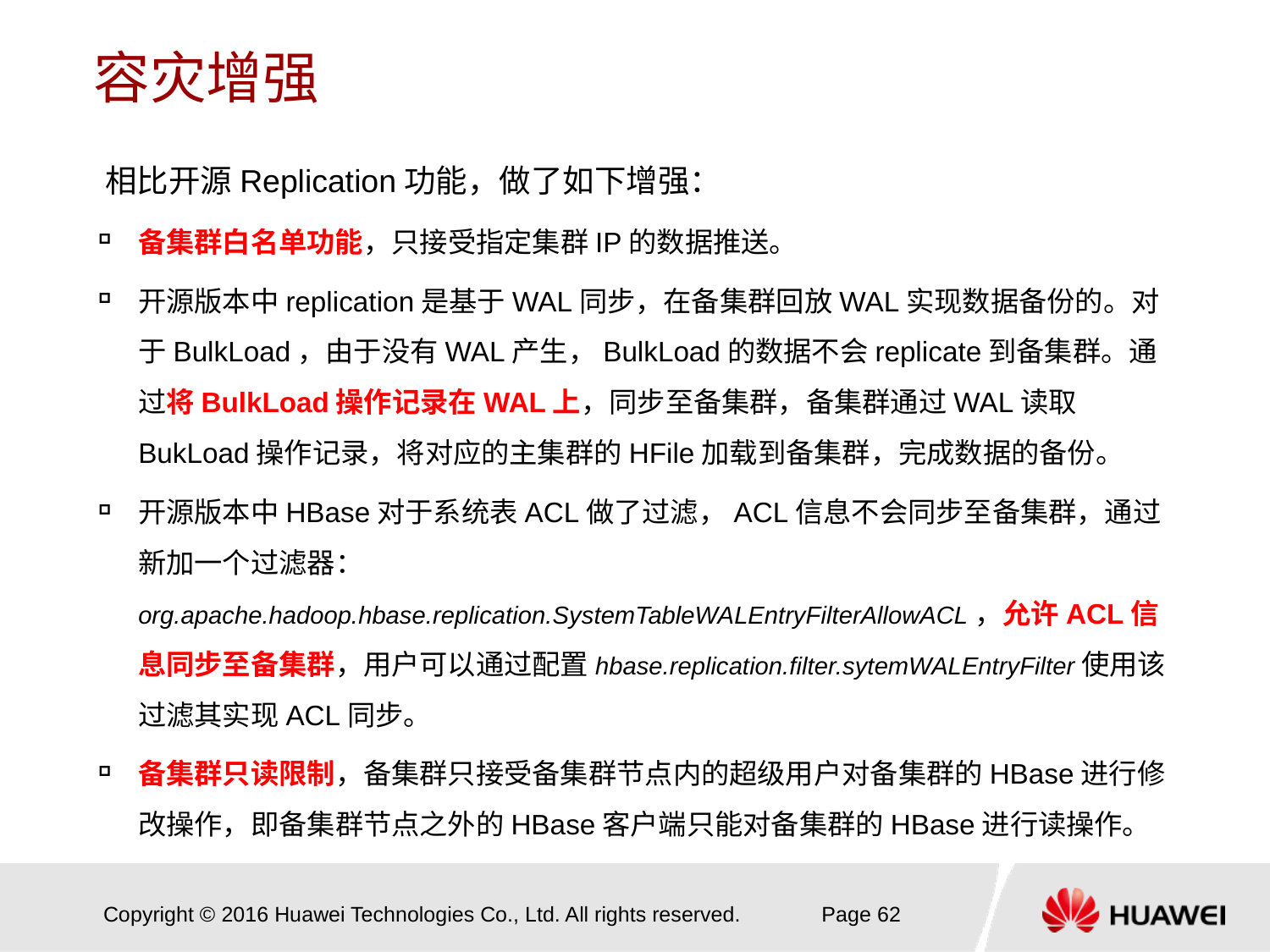

# 容灾增强
相比开源Replication功能，做了如下增强：
备集群白名单功能，只接受指定集群IP的数据推送。
开源版本中replication是基于WAL同步，在备集群回放WAL实现数据备份的。对于BulkLoad，由于没有WAL产生，BulkLoad的数据不会replicate到备集群。通过将BulkLoad操作记录在WAL上，同步至备集群，备集群通过WAL读取BukLoad操作记录，将对应的主集群的HFile加载到备集群，完成数据的备份。
开源版本中HBase对于系统表ACL做了过滤，ACL信息不会同步至备集群，通过新加一个过滤器：org.apache.hadoop.hbase.replication.SystemTableWALEntryFilterAllowACL，允许ACL信息同步至备集群，用户可以通过配置hbase.replication.filter.sytemWALEntryFilter使用该过滤其实现ACL同步。
备集群只读限制，备集群只接受备集群节点内的超级用户对备集群的HBase进行修改操作，即备集群节点之外的HBase客户端只能对备集群的HBase进行读操作。